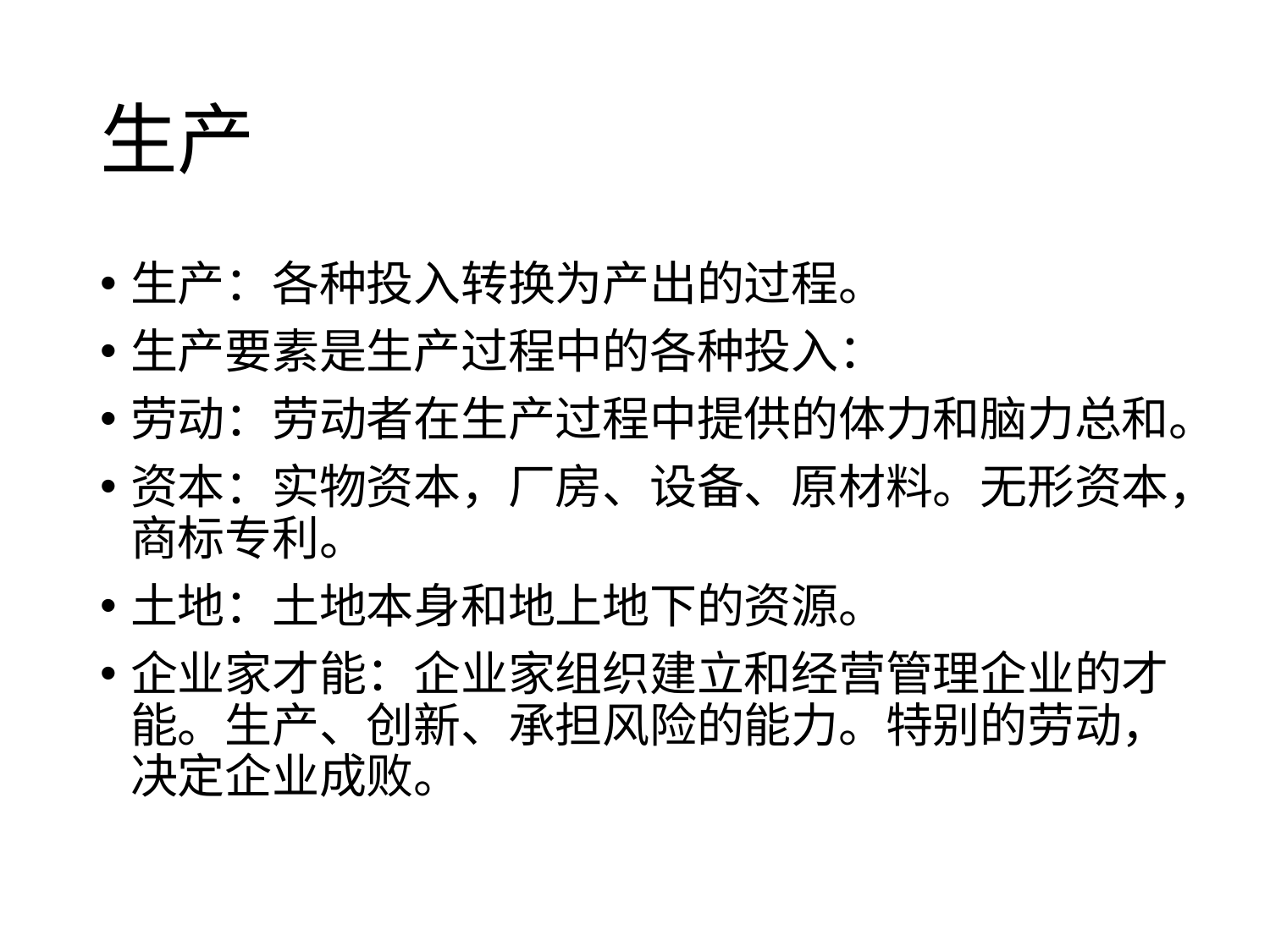

# 生产
生产：各种投入转换为产出的过程。
生产要素是生产过程中的各种投入：
劳动：劳动者在生产过程中提供的体力和脑力总和。
资本：实物资本，厂房、设备、原材料。无形资本，商标专利。
土地：土地本身和地上地下的资源。
企业家才能：企业家组织建立和经营管理企业的才能。生产、创新、承担风险的能力。特别的劳动，决定企业成败。